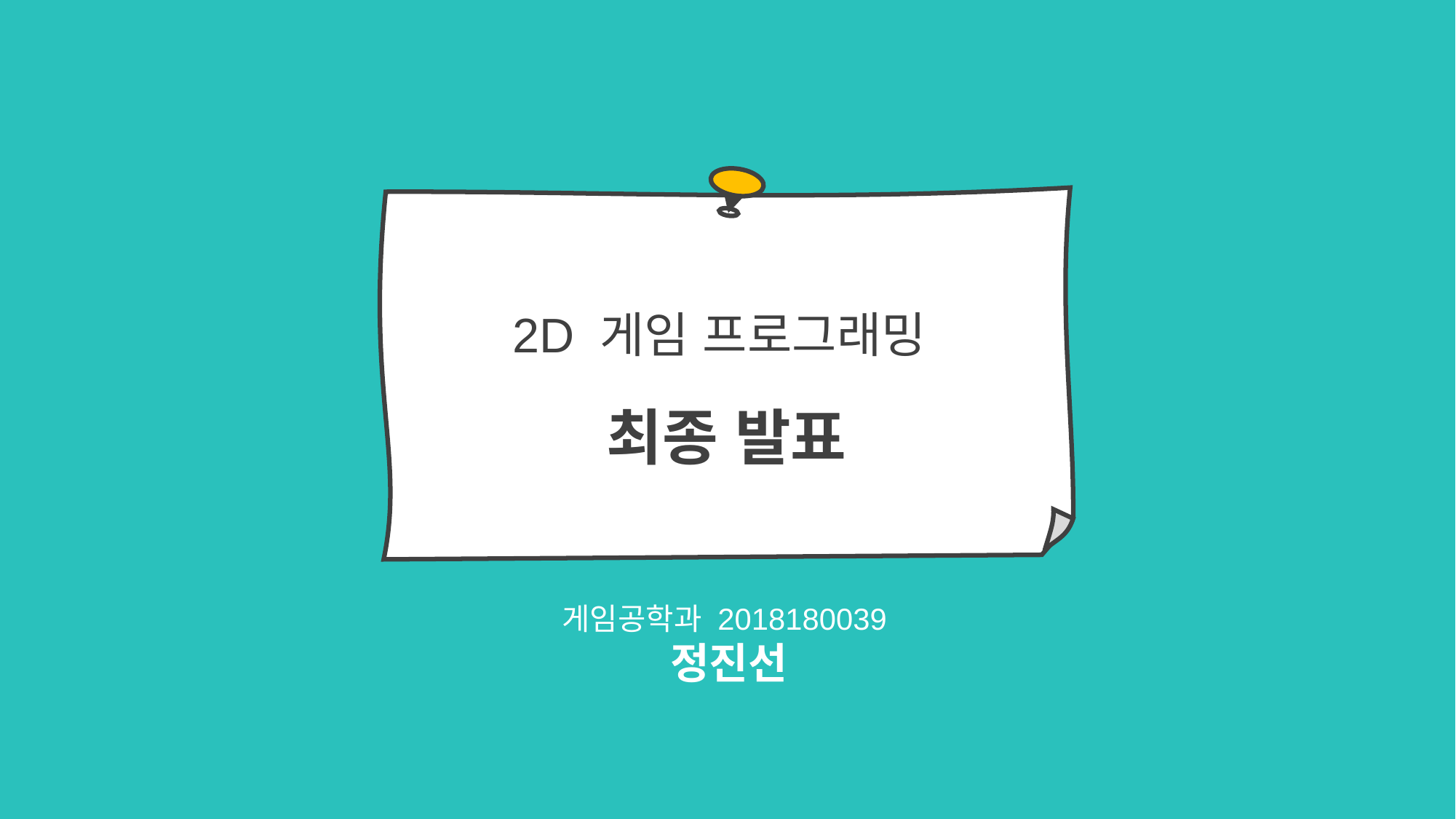

2D 게임 프로그래밍
최종 발표

게임공학과 2018180039
정진선